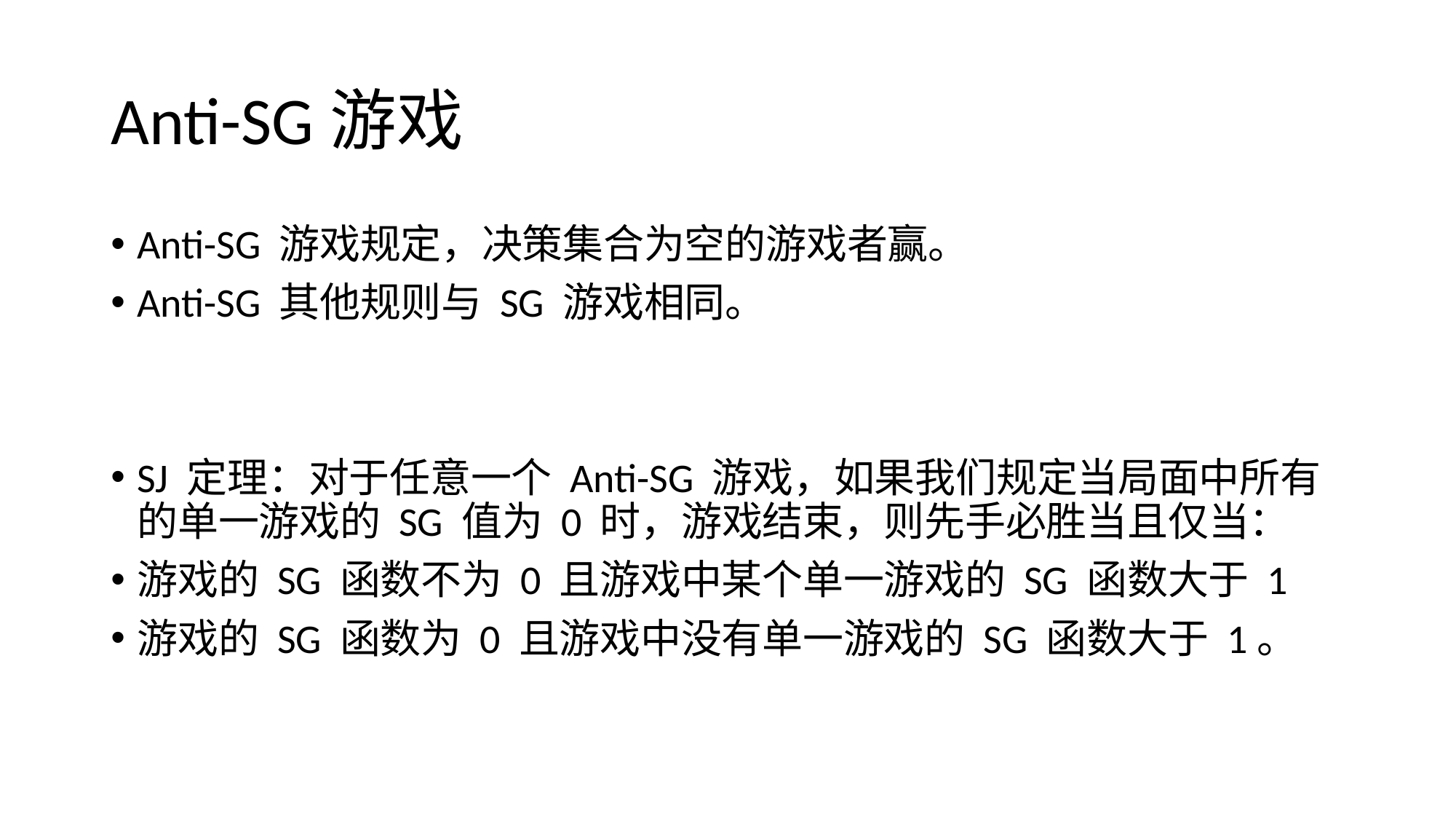

# Anti-SG游戏
Anti-SG 游戏规定，决策集合为空的游戏者赢。
Anti-SG 其他规则与 SG 游戏相同。

SJ 定理：对于任意一个 Anti-SG 游戏，如果我们规定当局面中所有的单一游戏的 SG 值为 0 时，游戏结束，则先手必胜当且仅当：
游戏的 SG 函数不为 0 且游戏中某个单一游戏的 SG 函数大于 1
游戏的 SG 函数为 0 且游戏中没有单一游戏的 SG 函数大于 1。